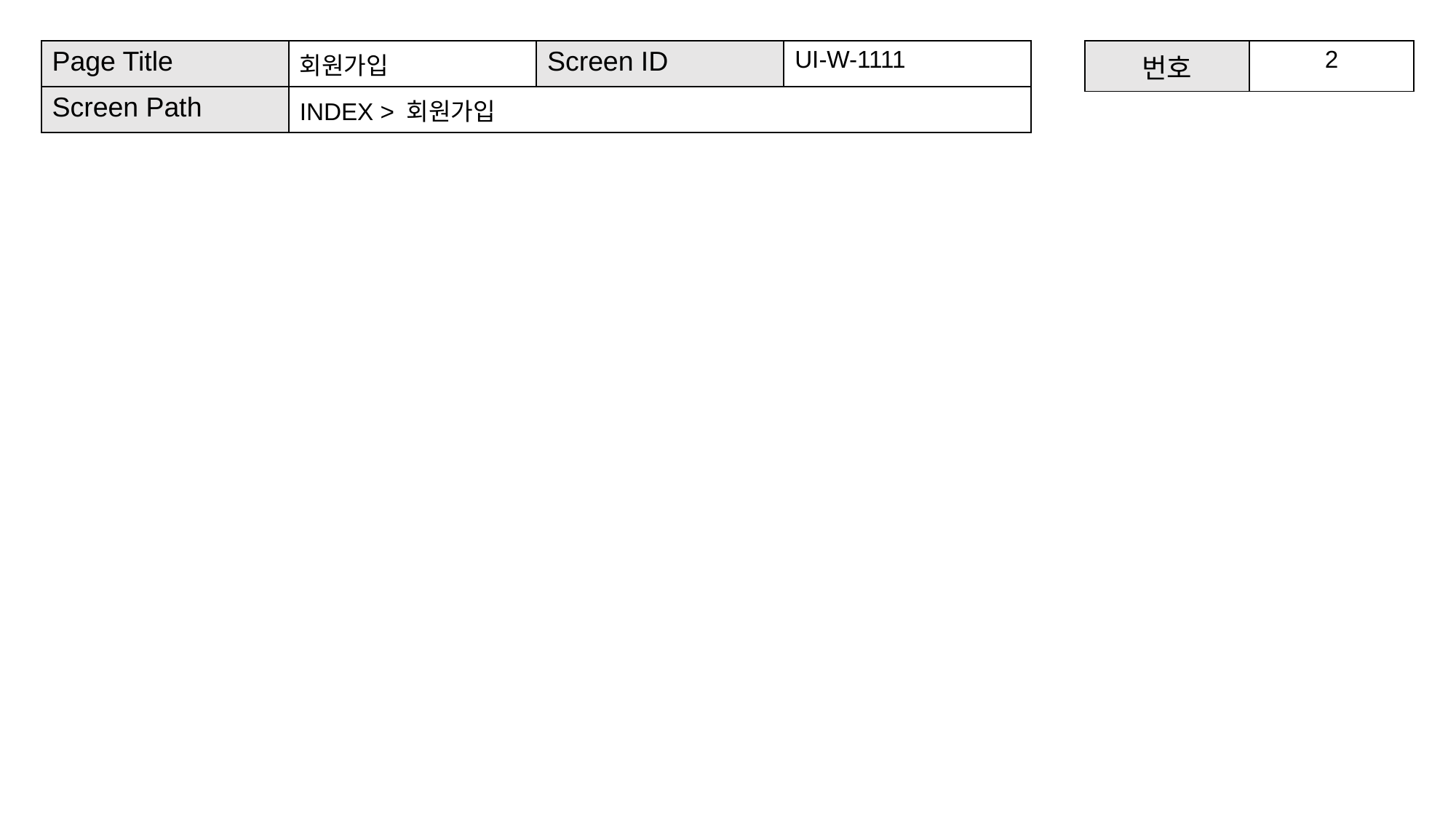

| Page Title | 회원가입 | Screen ID | UI-W-1111 |
| --- | --- | --- | --- |
| Screen Path | INDEX > 회원가입 |  |  |
| 번호 | 2 |
| --- | --- |